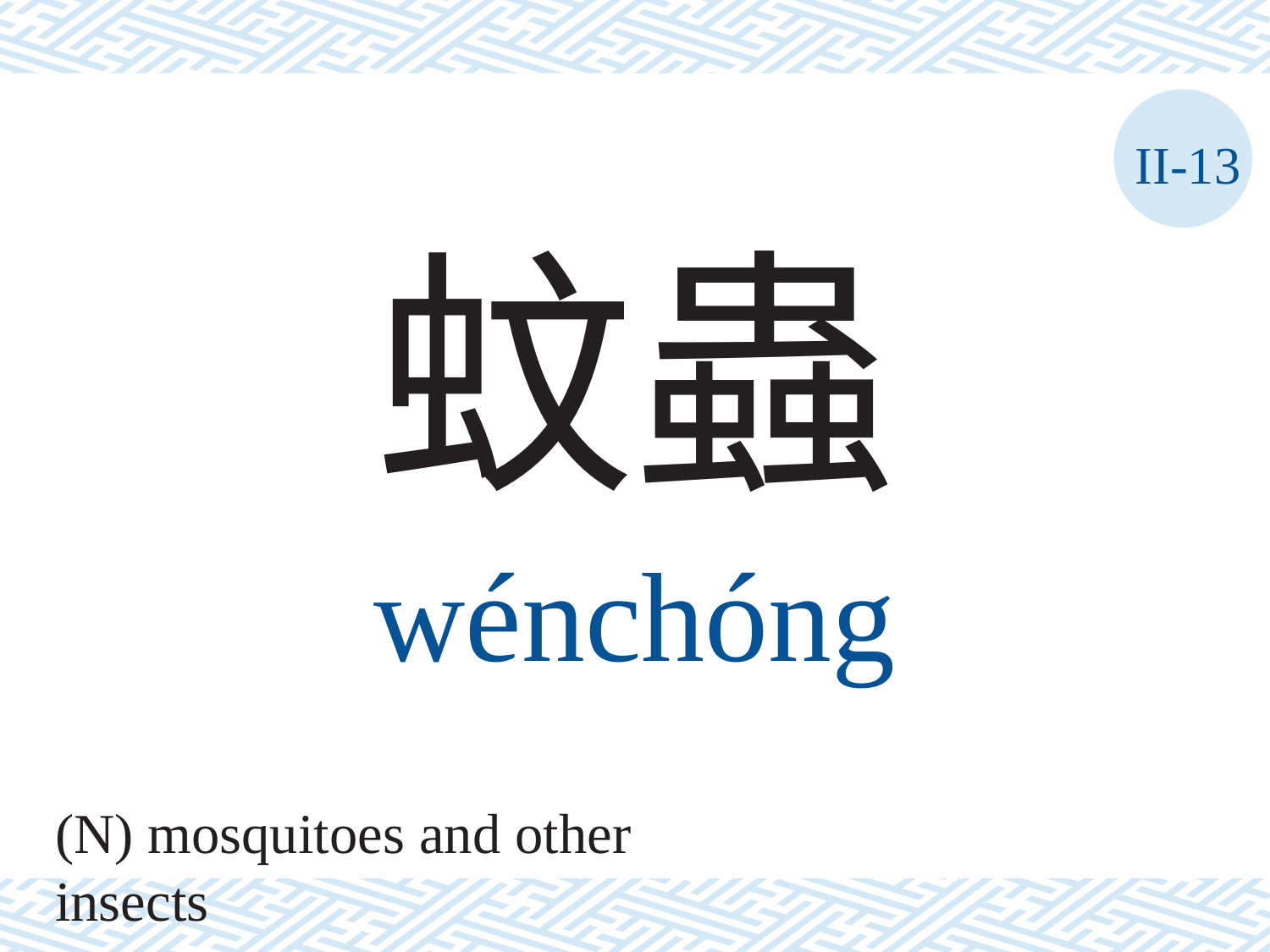

II-13
蚊蟲
wénchóng
(N) mosquitoes and other insects